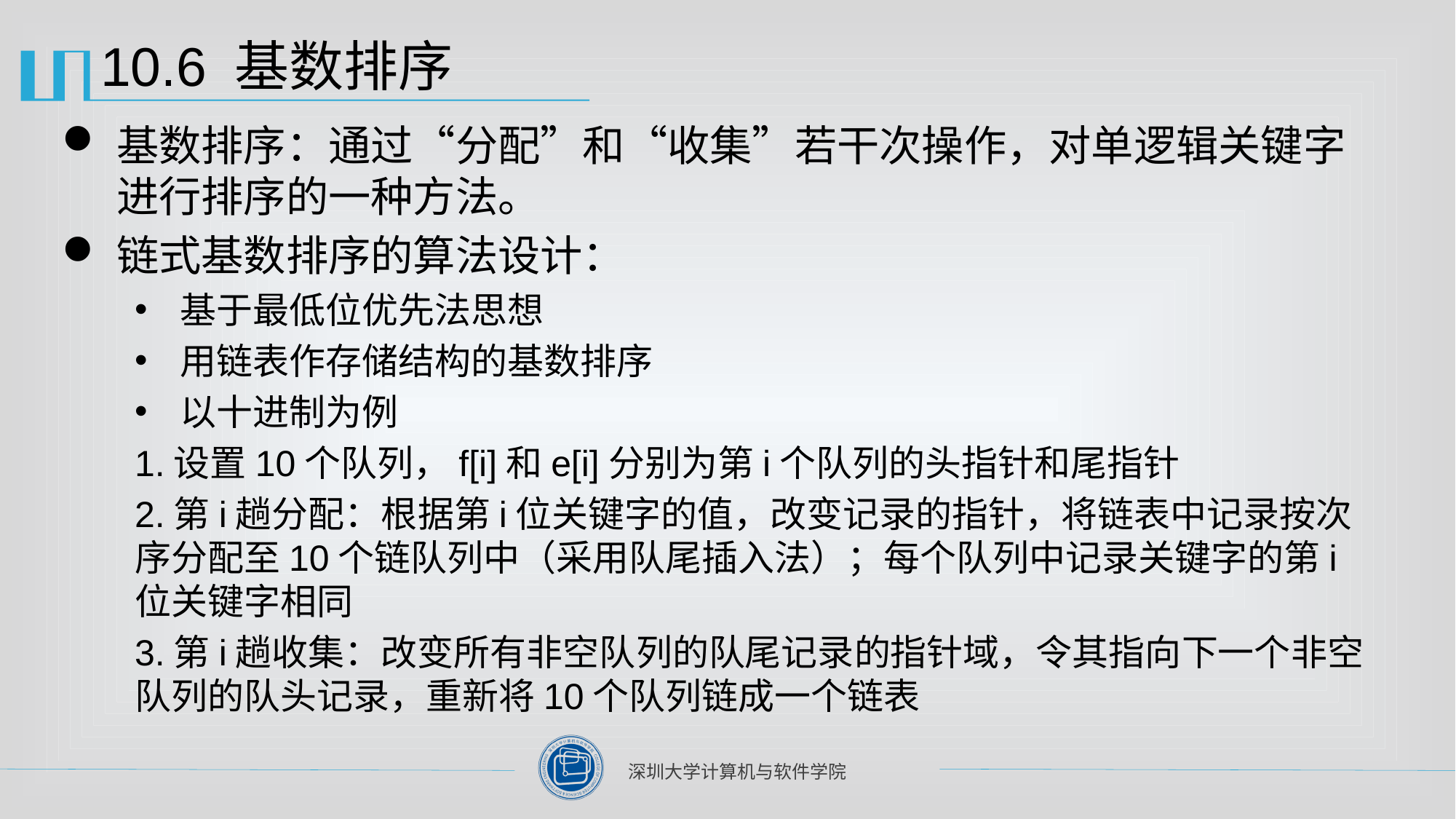

# 10.6 基数排序
基数排序：通过“分配”和“收集”若干次操作，对单逻辑关键字进行排序的一种方法。
链式基数排序的算法设计：
基于最低位优先法思想
用链表作存储结构的基数排序
以十进制为例
1.设置10个队列，f[i]和e[i]分别为第i个队列的头指针和尾指针
2.第i趟分配：根据第i位关键字的值，改变记录的指针，将链表中记录按次序分配至10个链队列中（采用队尾插入法）；每个队列中记录关键字的第i位关键字相同
3.第i趟收集：改变所有非空队列的队尾记录的指针域，令其指向下一个非空队列的队头记录，重新将10个队列链成一个链表

93